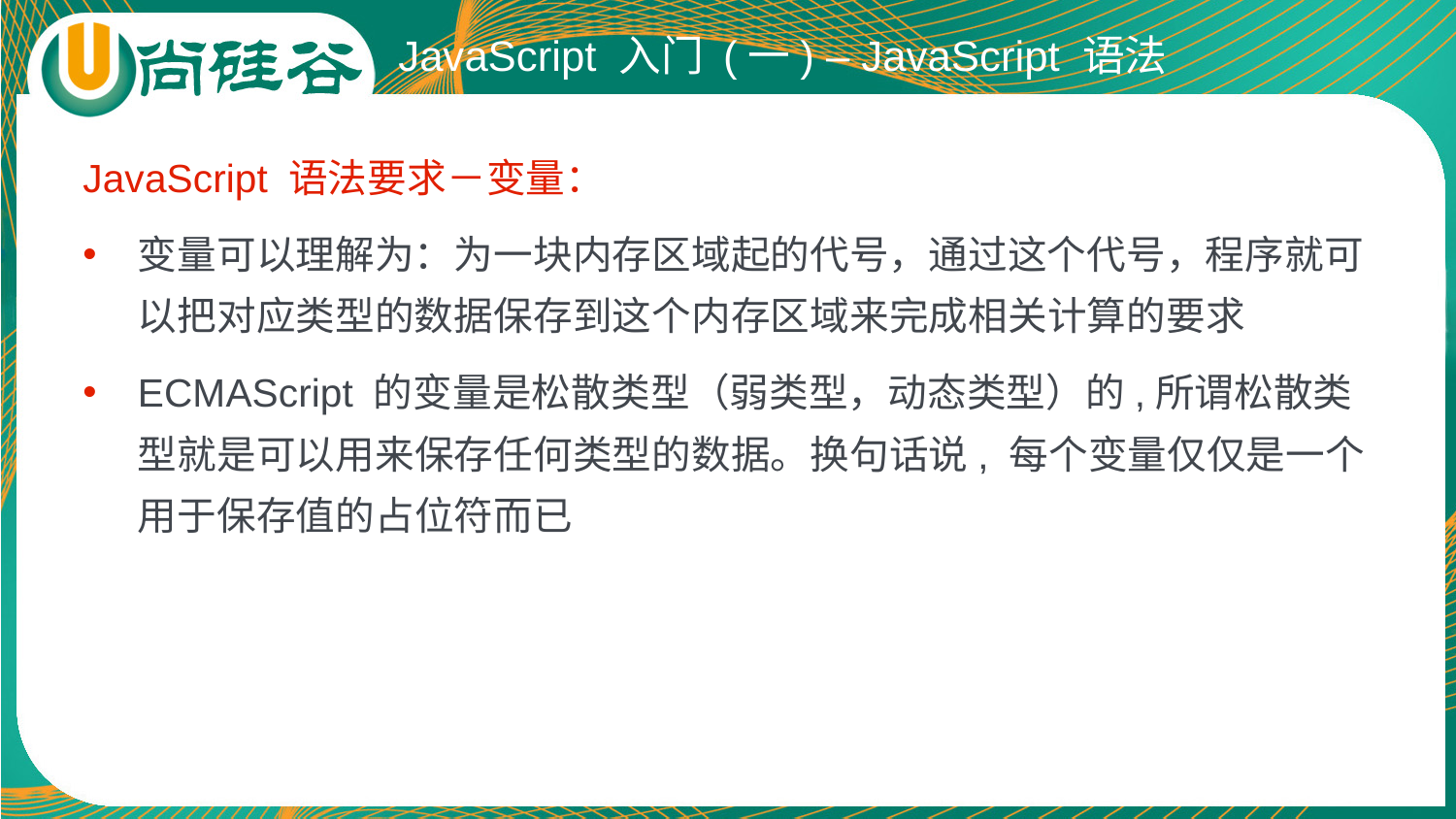

# JavaScript 入门 (一) – JavaScript 语法
JavaScript 语法要求－变量：
变量可以理解为：为一块内存区域起的代号，通过这个代号，程序就可以把对应类型的数据保存到这个内存区域来完成相关计算的要求
ECMAScript 的变量是松散类型（弱类型，动态类型）的,所谓松散类型就是可以用来保存任何类型的数据。换句话说, 每个变量仅仅是一个用于保存值的占位符而已